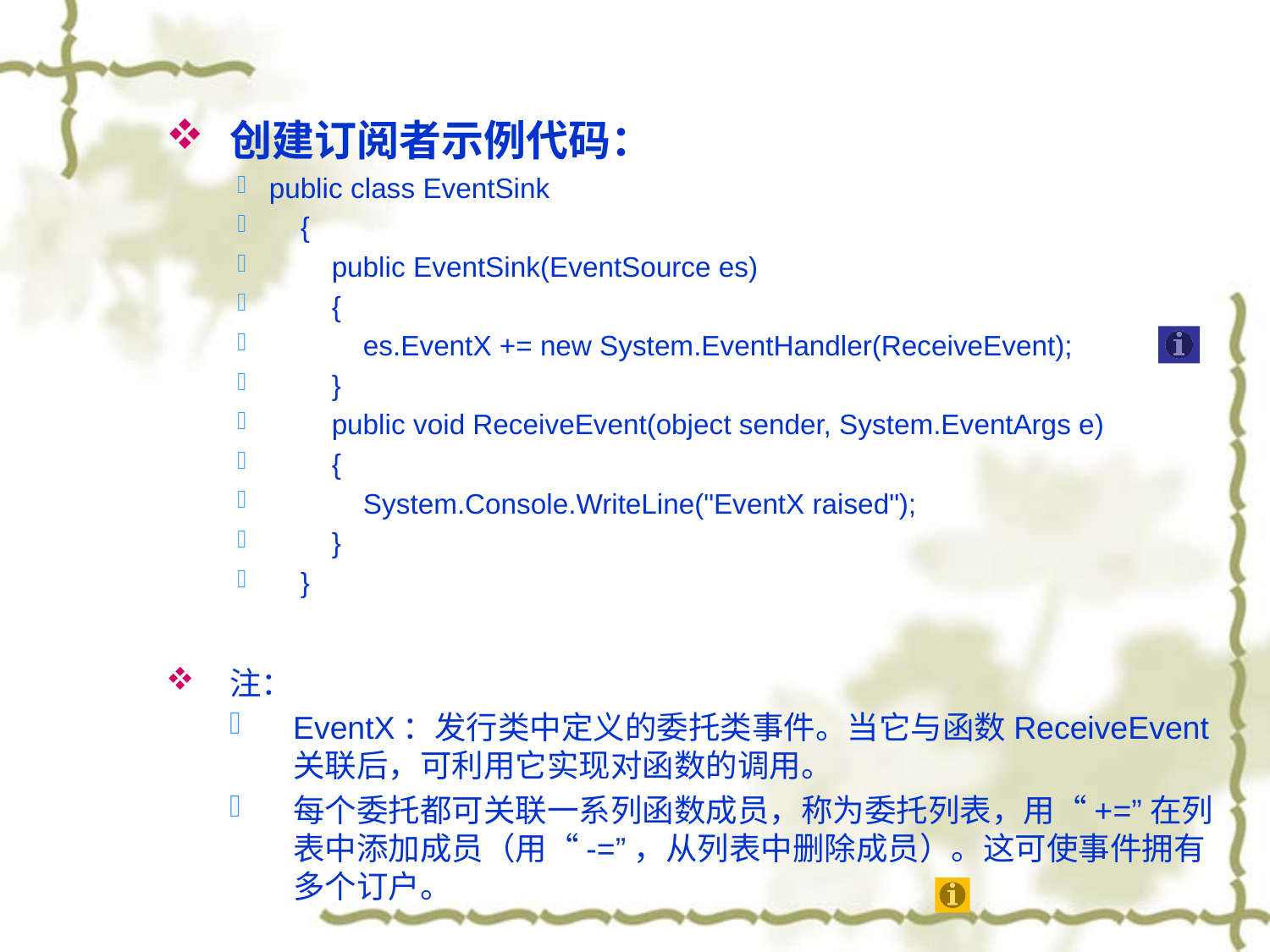

创建订阅者示例代码：
public class EventSink
    {
        public EventSink(EventSource es)
        {
            es.EventX += new System.EventHandler(ReceiveEvent);
        }
        public void ReceiveEvent(object sender, System.EventArgs e)
        {
            System.Console.WriteLine("EventX raised");
        }
    }

注：
EventX：发行类中定义的委托类事件。当它与函数ReceiveEvent关联后，可利用它实现对函数的调用。
每个委托都可关联一系列函数成员，称为委托列表，用“+=”在列表中添加成员（用“-=”，从列表中删除成员）。这可使事件拥有多个订户。